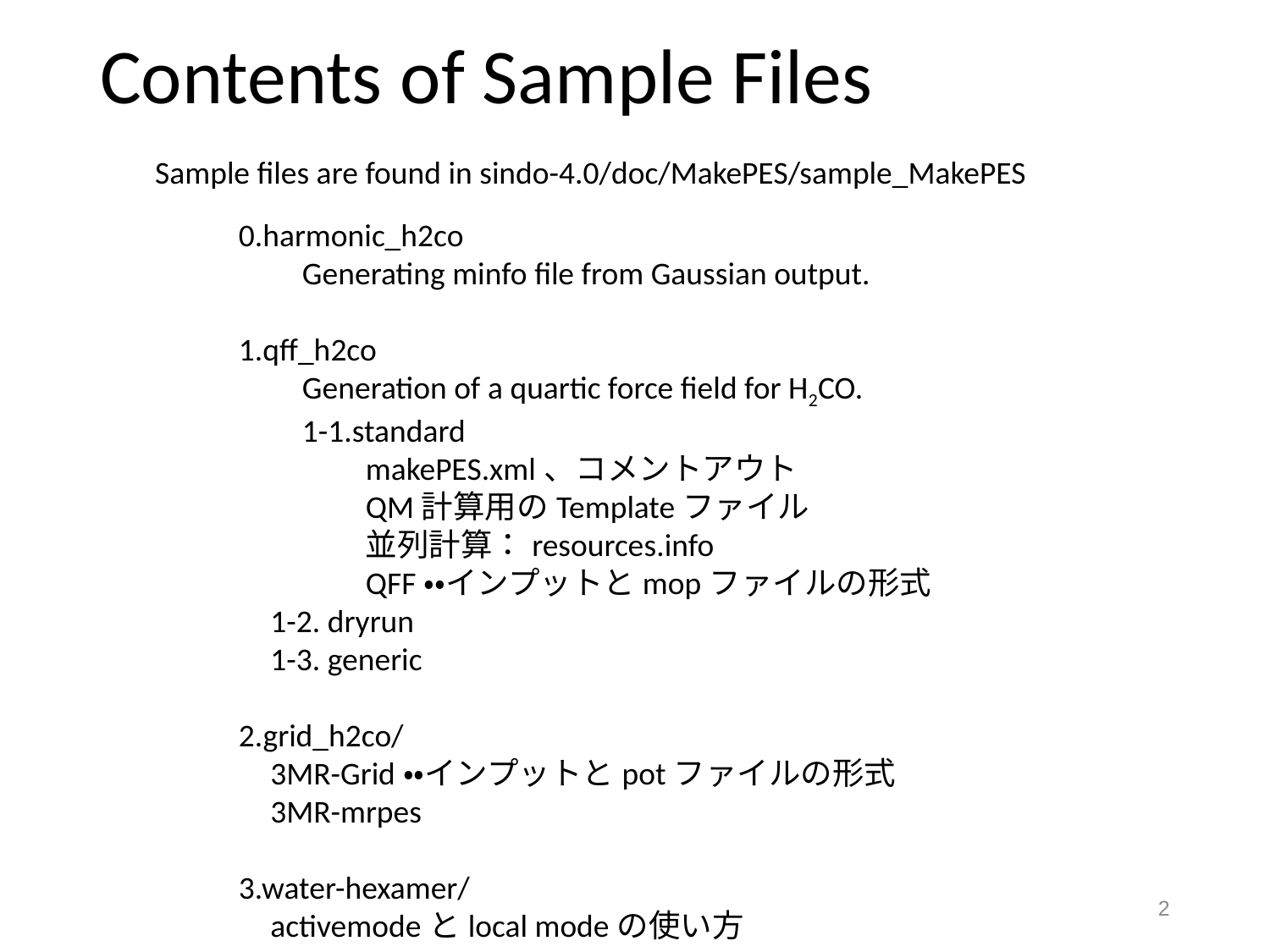

# Contents of Sample Files
Sample files are found in sindo-4.0/doc/MakePES/sample_MakePES
0.harmonic_h2co
Generating minfo file from Gaussian output.

1.qff_h2co
Generation of a quartic force field for H2CO.
1-1.standard
makePES.xml、コメントアウト
QM計算用のTemplateファイル
並列計算：resources.info
QFF・・インプットとmopファイルの形式
1-2. dryrun
1-3. generic

2.grid_h2co/
3MR-Grid・・インプットとpotファイルの形式
3MR-mrpes

3.water-hexamer/
activemodeとlocal modeの使い方
QFF_normal
QFF_local
2